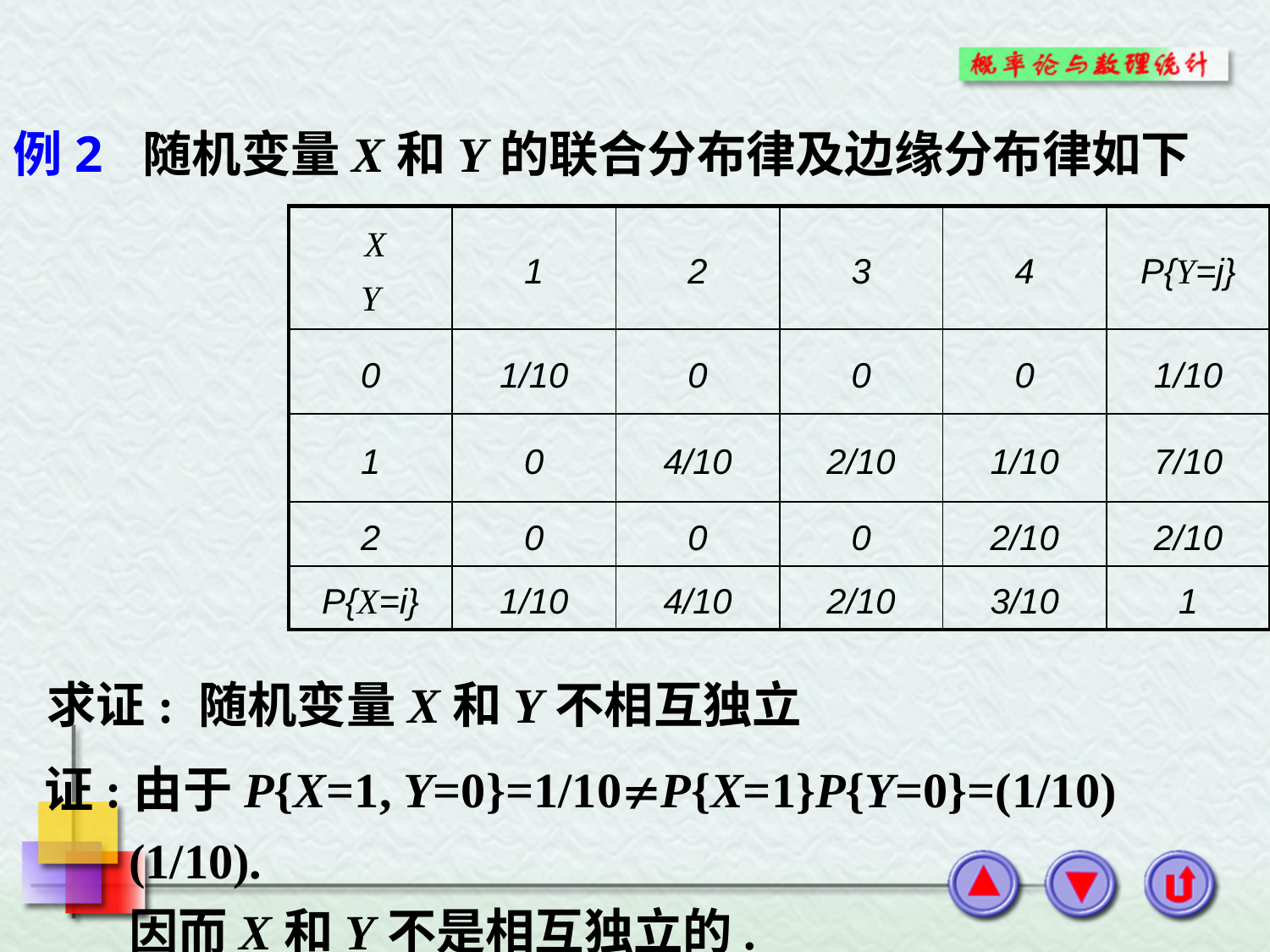

# 例2  随机变量X和Y的联合分布律及边缘分布律如下
| X Y | 1 | 2 | 3 | 4 | P{Y=j} |
| --- | --- | --- | --- | --- | --- |
| 0 | 1/10 | 0 | 0 | 0 | 1/10 |
| 1 | 0 | 4/10 | 2/10 | 1/10 | 7/10 |
| 2 | 0 | 0 | 0 | 2/10 | 2/10 |
| P{X=i} | 1/10 | 4/10 | 2/10 | 3/10 | 1 |
求证: 随机变量X和Y不相互独立
证:由于P{X=1, Y=0}=1/10≠P{X=1}P{Y=0}=(1/10)(1/10).
因而X和Y不是相互独立的.